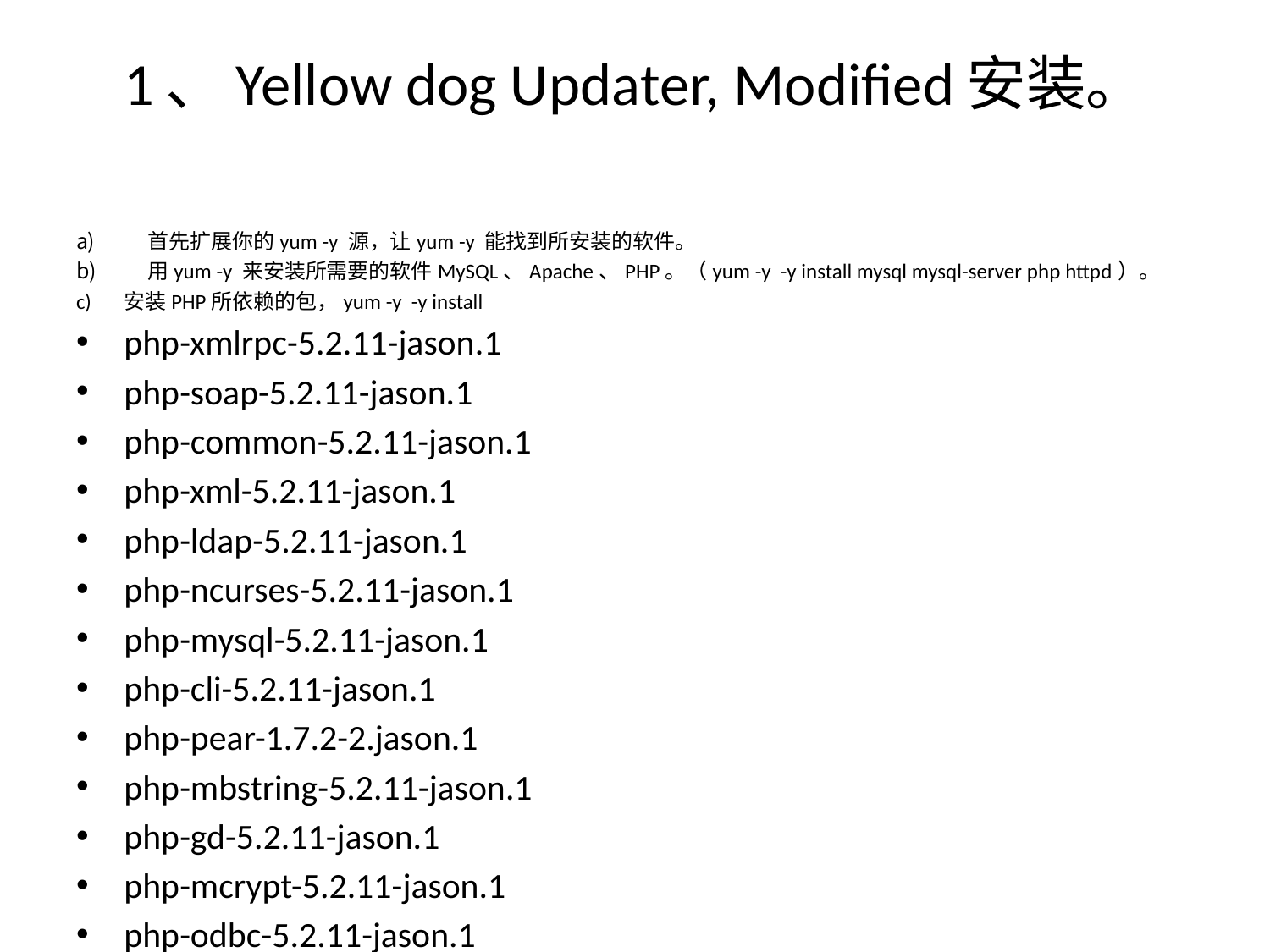

# 1、Yellow dog Updater, Modified安装。
首先扩展你的yum -y 源，让yum -y 能找到所安装的软件。
用yum -y 来安装所需要的软件MySQL、Apache、PHP。（yum -y  -y install mysql mysql-server php httpd）。
c)	安装PHP所依赖的包，yum -y  -y install
php-xmlrpc-5.2.11-jason.1
php-soap-5.2.11-jason.1
php-common-5.2.11-jason.1
php-xml-5.2.11-jason.1
php-ldap-5.2.11-jason.1
php-ncurses-5.2.11-jason.1
php-mysql-5.2.11-jason.1
php-cli-5.2.11-jason.1
php-pear-1.7.2-2.jason.1
php-mbstring-5.2.11-jason.1
php-gd-5.2.11-jason.1
php-mcrypt-5.2.11-jason.1
php-odbc-5.2.11-jason.1
php-snmp-5.2.11-jason.1
php-pdo-5.2.11-jason.1
php-5.2.11-jason.1